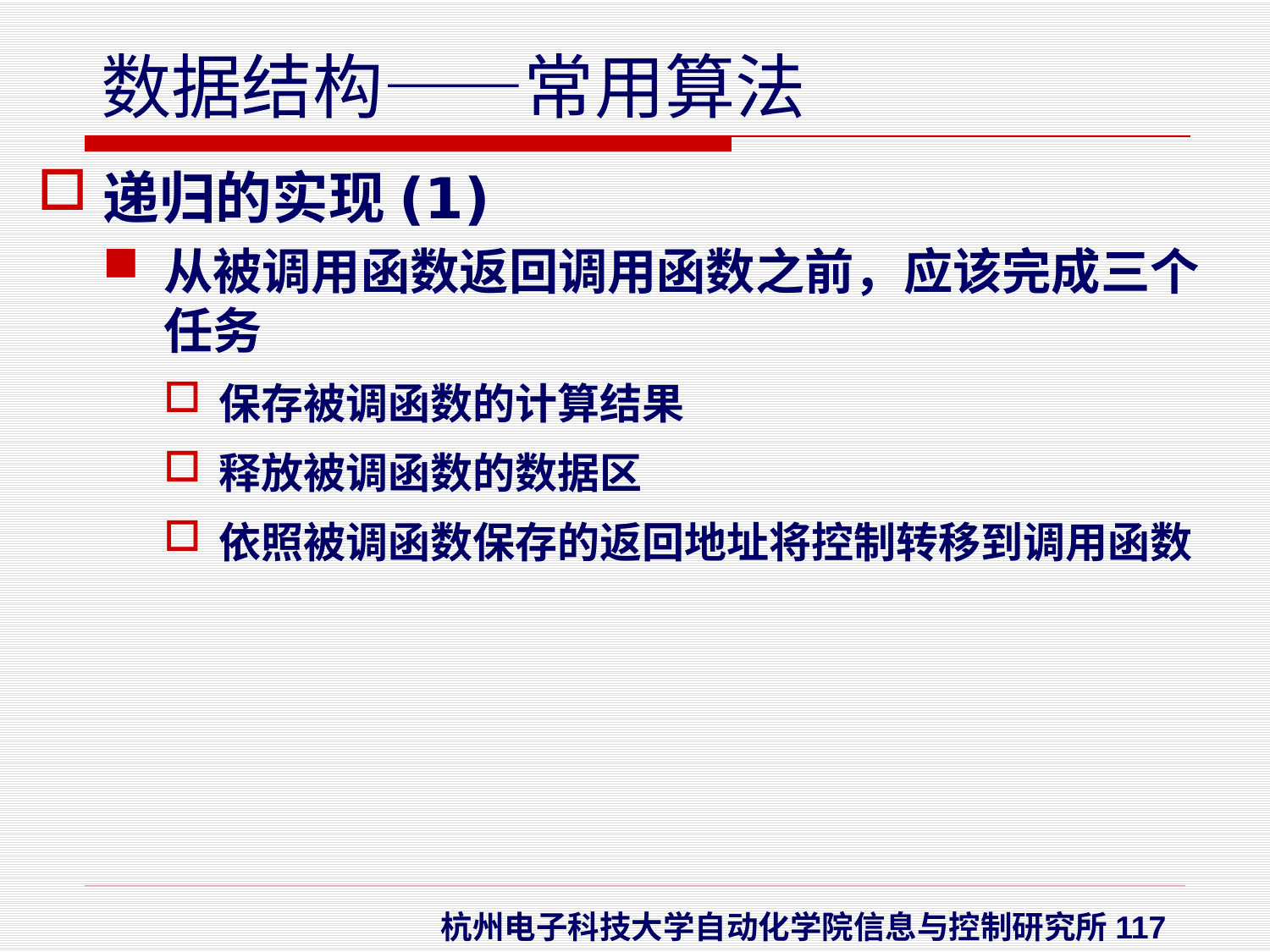

递归的实现(1)
从被调用函数返回调用函数之前，应该完成三个任务
保存被调函数的计算结果
释放被调函数的数据区
依照被调函数保存的返回地址将控制转移到调用函数